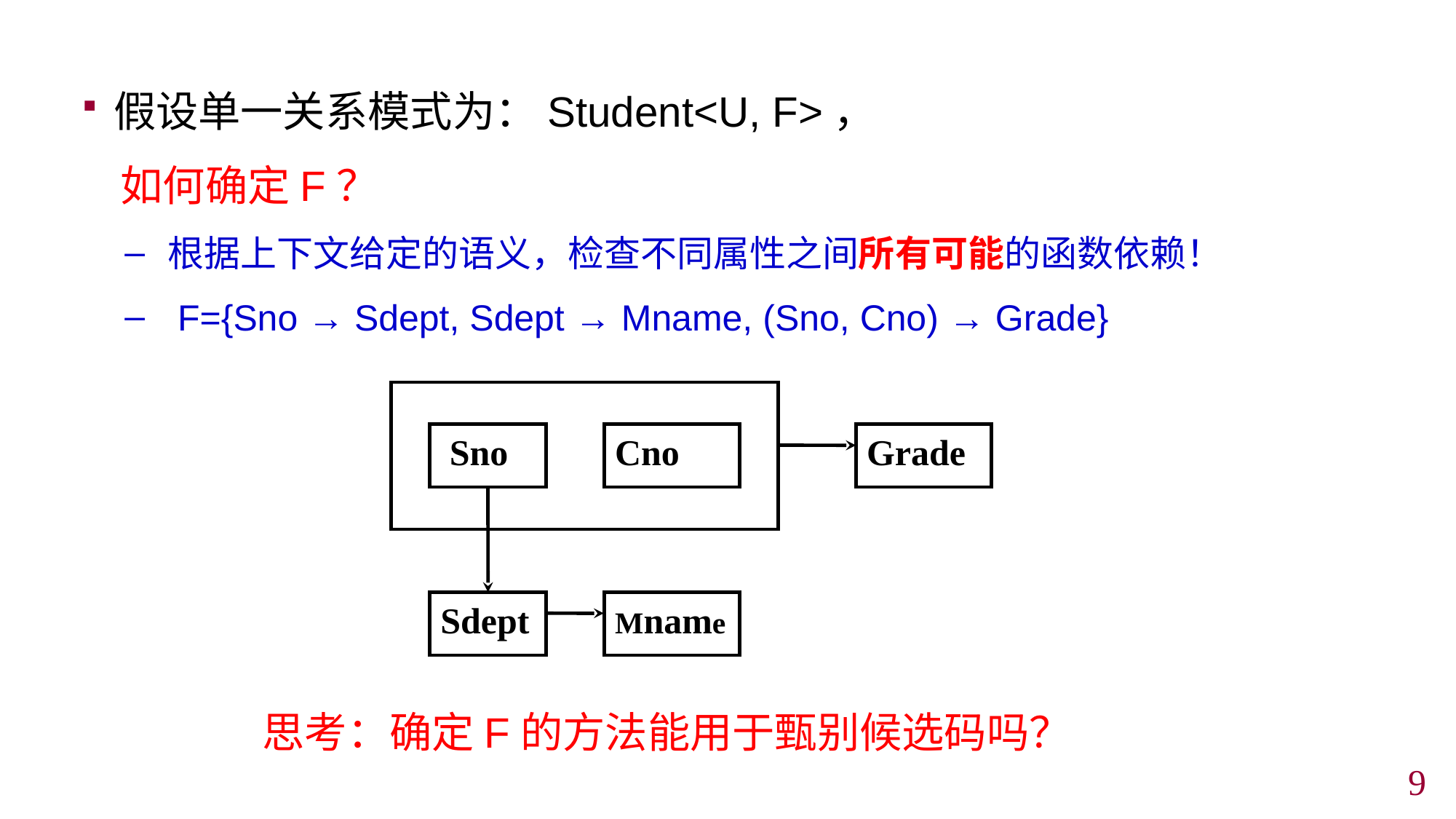

假设单一关系模式为：Student<U, F>，
   如何确定F？
根据上下文给定的语义，检查不同属性之间所有可能的函数依赖！
 F={Sno → Sdept, Sdept → Mname, (Sno, Cno) → Grade}

 Sno
Cno
Grade

Sdept
Mname

思考：确定F的方法能用于甄别候选码吗？
9